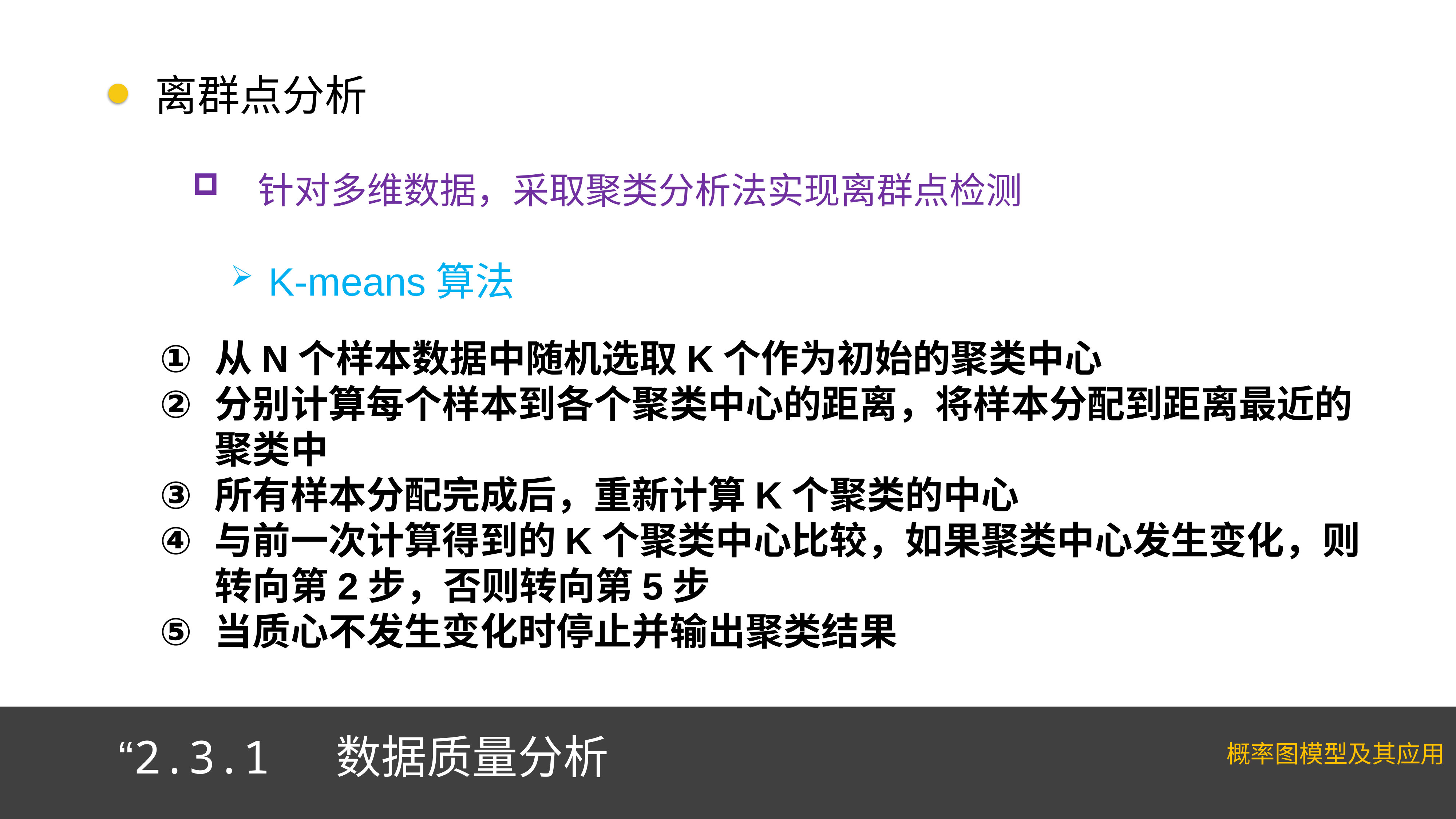

离群点分析
  针对多维数据，采取聚类分析法实现离群点检测
K-means算法

从N个样本数据中随机选取K个作为初始的聚类中心
分别计算每个样本到各个聚类中心的距离，将样本分配到距离最近的聚类中
所有样本分配完成后，重新计算K个聚类的中心
与前一次计算得到的K个聚类中心比较，如果聚类中心发生变化，则转向第2步，否则转向第5步
当质心不发生变化时停止并输出聚类结果

“2.3.1  数据质量分析